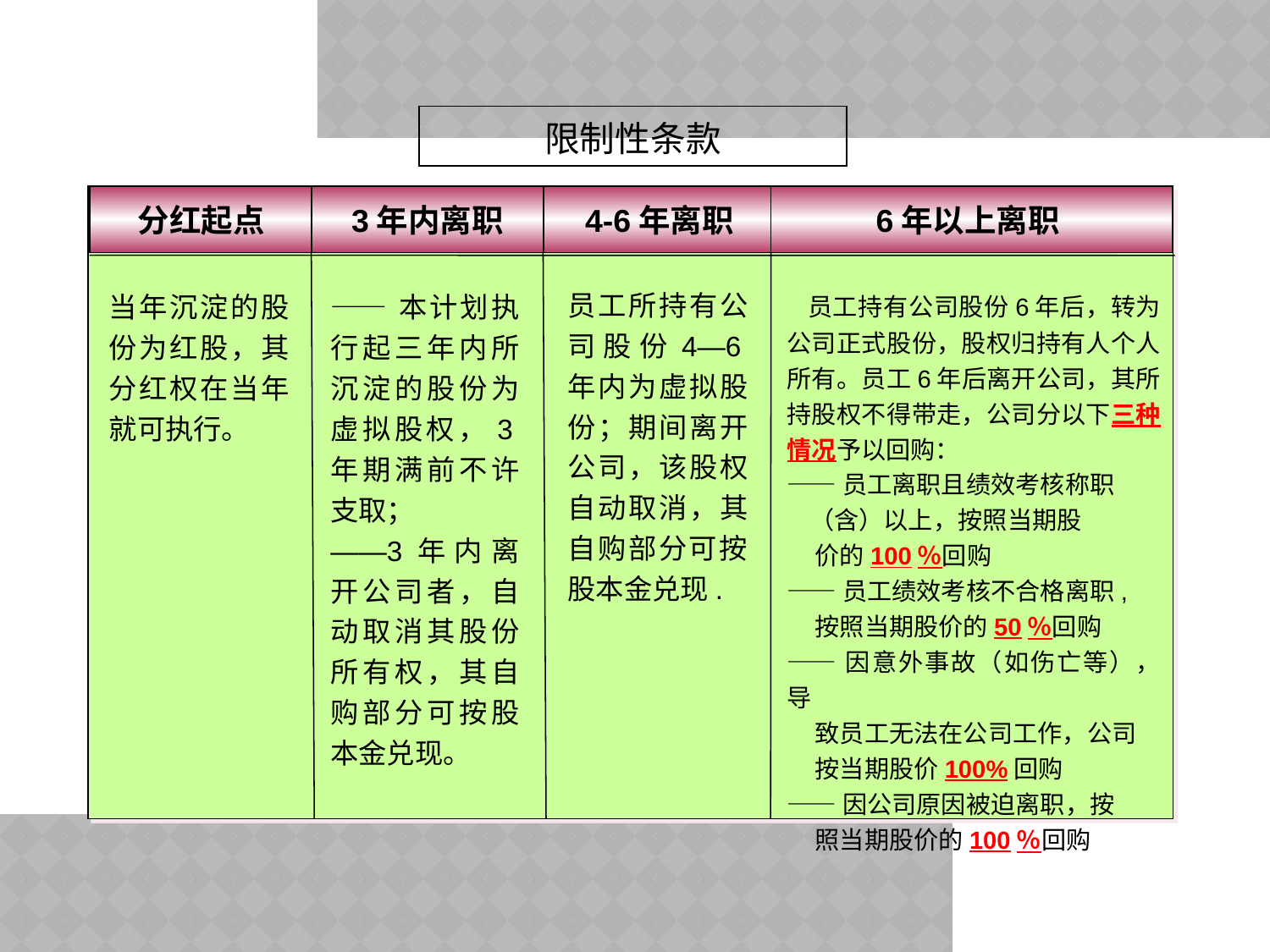

限制性条款

分红起点
3年内离职
4-6年离职
6年以上离职
3-6年离职

员工所持有公司股份4—6年内为虚拟股份；期间离开公司，该股权自动取消，其自购部分可按股本金兑现.
6年以上离职

  员工持有公司股份6年后，转为公司正式股份，股权归持有人个人所有。员工6年后离开公司，其所持股权不得带走，公司分以下三种情况予以回购：
——员工离职且绩效考核称职
   （含）以上，按照当期股
    价的100％回购
——员工绩效考核不合格离职,
    按照当期股价的50％回购
——因意外事故（如伤亡等），导
    致员工无法在公司工作，公司
    按当期股价100%回购
——因公司原因被迫离职，按
    照当期股价的100％回购
分红起点

当年沉淀的股份为红股，其分红权在当年就可执行。
3年内离职

——本计划执行起三年内所沉淀的股份为虚拟股权，3年期满前不许支取；
——3年内离开公司者，自动取消其股份所有权，其自购部分可按股本金兑现。